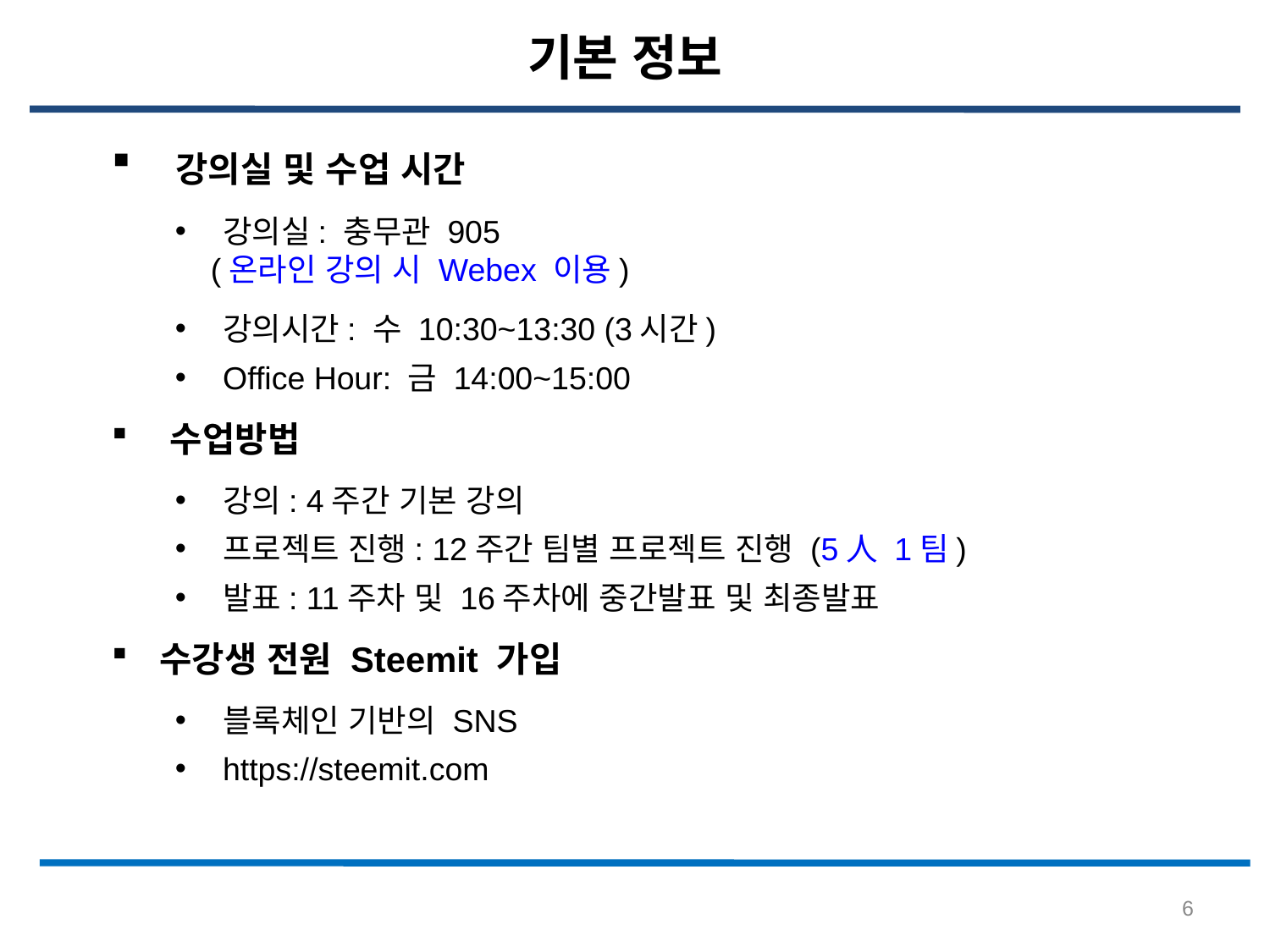

기본 정보
  강의실 및 수업 시간
강의실: 충무관 905
    (온라인 강의 시 Webex 이용)
강의시간: 수 10:30~13:30 (3시간)
Office Hour: 금 14:00~15:00
  수업방법
강의: 4주간 기본 강의
프로젝트 진행: 12주간 팀별 프로젝트 진행 (5人 1팀)
발표: 11주차 및 16주차에 중간발표 및 최종발표
수강생 전원 Steemit 가입
블록체인 기반의 SNS
https://steemit.com
6